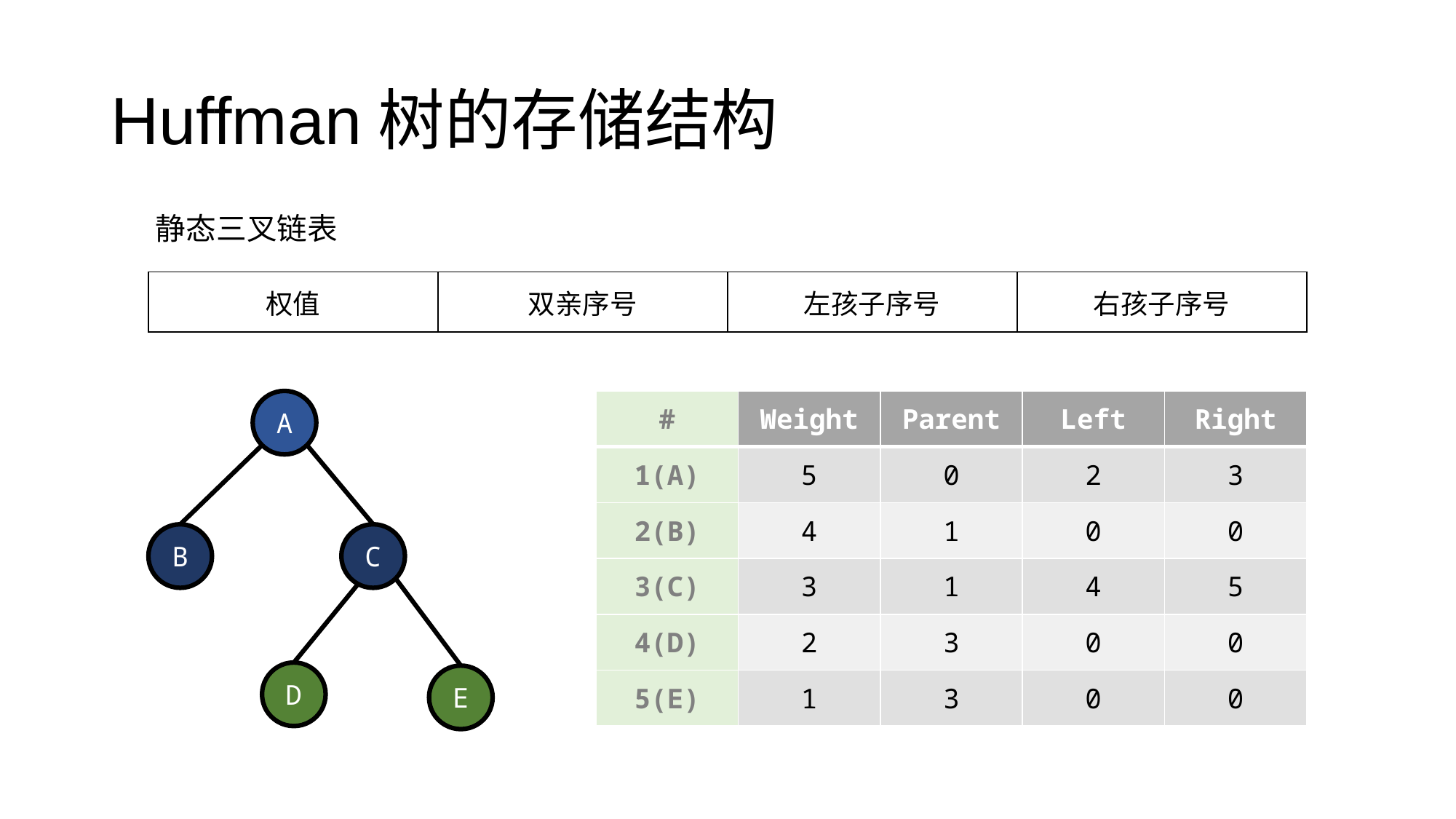

# Huffman树的存储结构
静态三叉链表
| 权值 | 双亲序号 | 左孩子序号 | 右孩子序号 |
| --- | --- | --- | --- |
A
| # | Weight | Parent | Left | Right |
| --- | --- | --- | --- | --- |
| 1(A) | 5 | 0 | 2 | 3 |
| 2(B) | 4 | 1 | 0 | 0 |
| 3(C) | 3 | 1 | 4 | 5 |
| 4(D) | 2 | 3 | 0 | 0 |
| 5(E) | 1 | 3 | 0 | 0 |
B
C
D
E